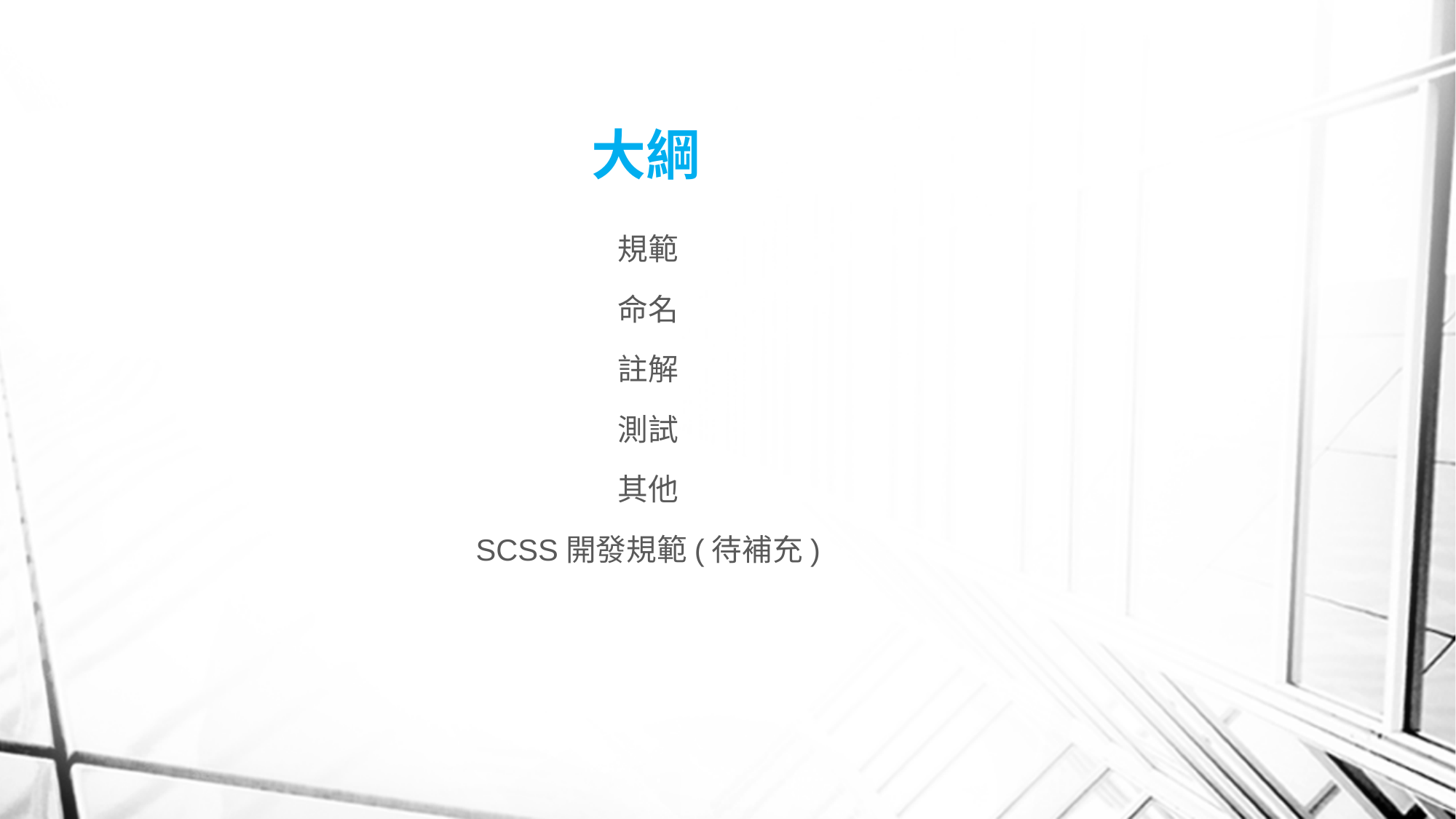

# 大綱
規範
命名
註解
測試
其他
SCSS開發規範(待補充)